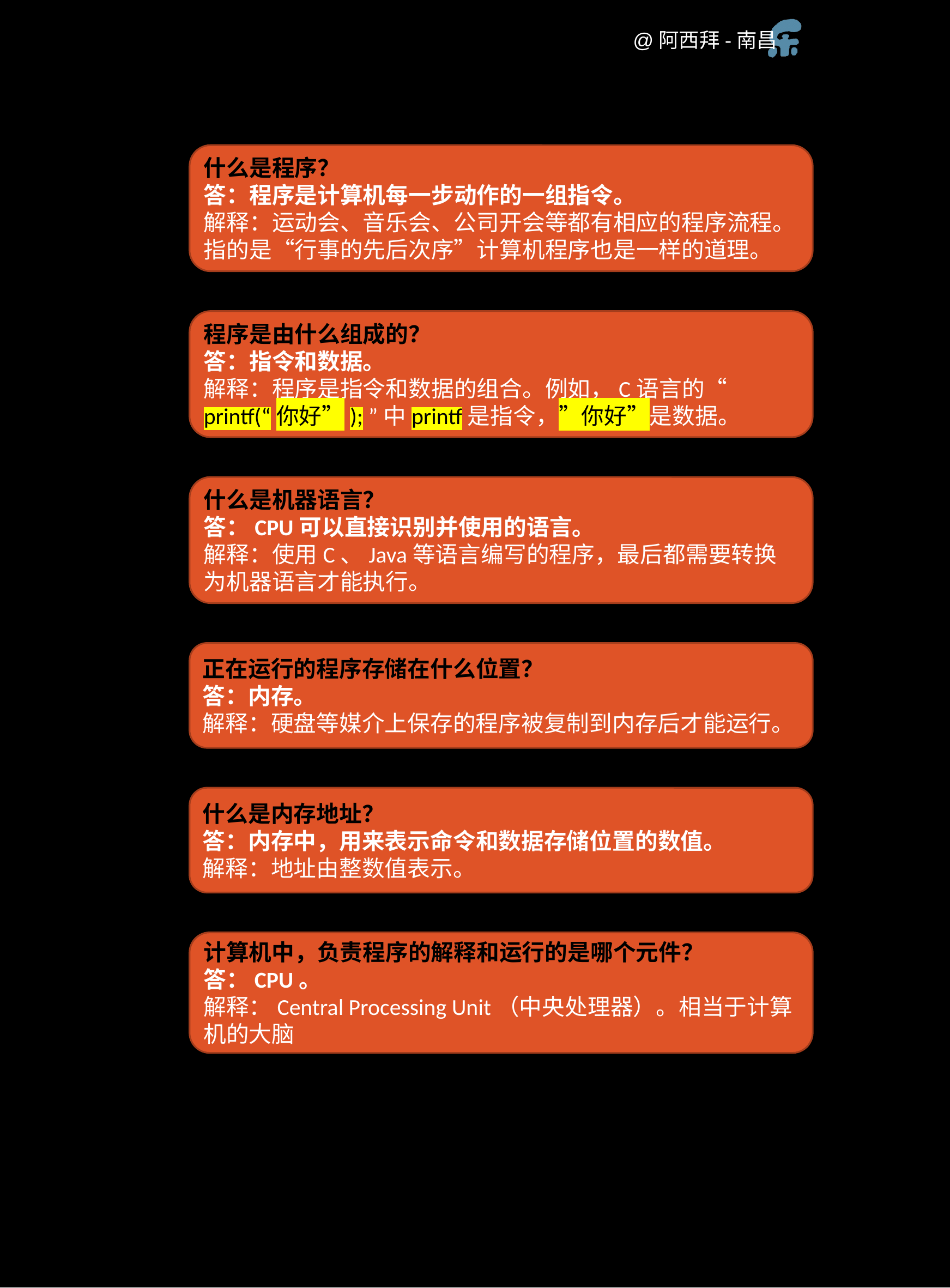

什么是程序？
答：程序是计算机每一步动作的一组指令。
解释：运动会、音乐会、公司开会等都有相应的程序流程。指的是“行事的先后次序”计算机程序也是一样的道理。
程序是由什么组成的？
答：指令和数据。
解释：程序是指令和数据的组合。例如，C语言的“ printf(“你好”); ”中printf是指令，”你好”是数据。
什么是机器语言？
答：CPU可以直接识别并使用的语言。
解释：使用C、Java等语言编写的程序，最后都需要转换为机器语言才能执行。
正在运行的程序存储在什么位置？
答：内存。
解释：硬盘等媒介上保存的程序被复制到内存后才能运行。
什么是内存地址？
答：内存中，用来表示命令和数据存储位置的数值。
解释：地址由整数值表示。
计算机中，负责程序的解释和运行的是哪个元件？
答：CPU。
解释：Central Processing Unit（中央处理器）。相当于计算机的大脑